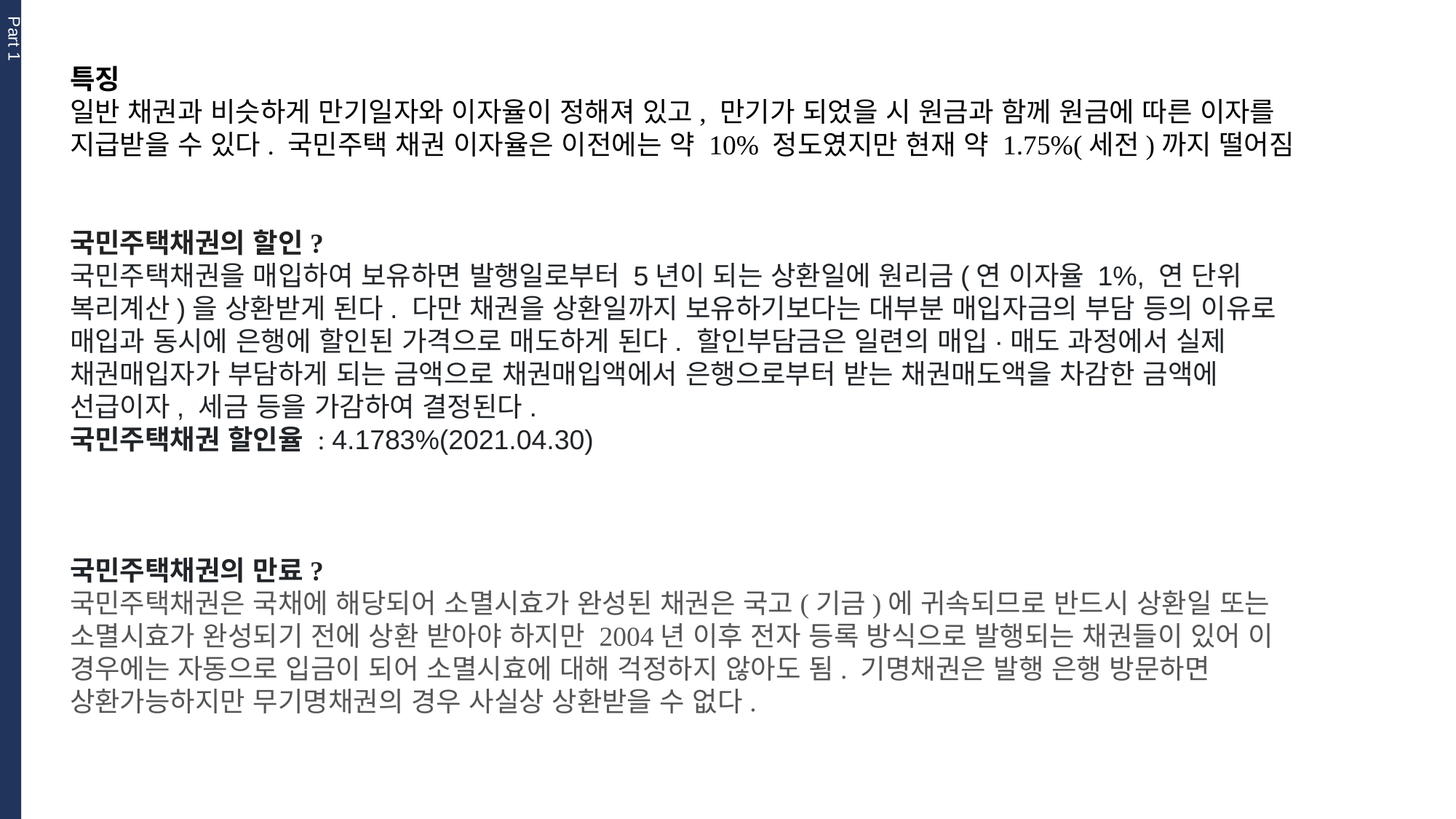

Part 1
특징
일반 채권과 비슷하게 만기일자와 이자율이 정해져 있고, 만기가 되었을 시 원금과 함께 원금에 따른 이자를 지급받을 수 있다. 국민주택 채권 이자율은 이전에는 약 10% 정도였지만 현재 약 1.75%(세전)까지 떨어짐

국민주택채권의 할인?
국민주택채권을 매입하여 보유하면 발행일로부터 5년이 되는 상환일에 원리금(연 이자율 1%, 연 단위 복리계산)을 상환받게 된다. 다만 채권을 상환일까지 보유하기보다는 대부분 매입자금의 부담 등의 이유로 매입과 동시에 은행에 할인된 가격으로 매도하게 된다. 할인부담금은 일련의 매입·매도 과정에서 실제 채권매입자가 부담하게 되는 금액으로 채권매입액에서 은행으로부터 받는 채권매도액을 차감한 금액에 선급이자, 세금 등을 가감하여 결정된다.
국민주택채권 할인율 : 4.1783%(2021.04.30)

국민주택채권의 만료?
국민주택채권은 국채에 해당되어 소멸시효가 완성된 채권은 국고(기금)에 귀속되므로 반드시 상환일 또는 소멸시효가 완성되기 전에 상환 받아야 하지만 2004년 이후 전자 등록 방식으로 발행되는 채권들이 있어 이 경우에는 자동으로 입금이 되어 소멸시효에 대해 걱정하지 않아도 됨. 기명채권은 발행 은행 방문하면 상환가능하지만 무기명채권의 경우 사실상 상환받을 수 없다.